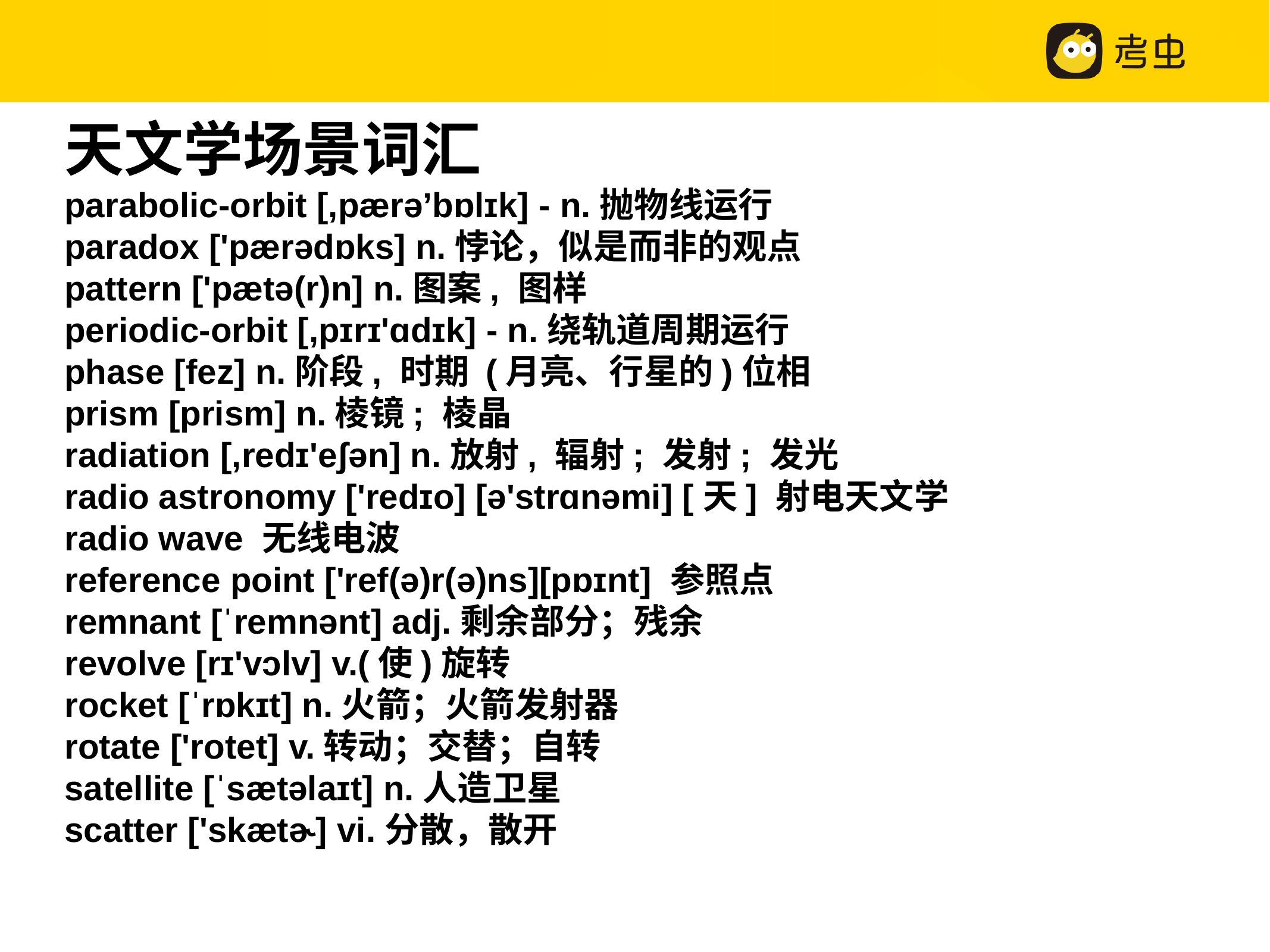

天文学场景词汇
parabolic-orbit [,pærə’bɒlɪk] - n.抛物线运行
paradox ['pærədɒks] n.悖论，似是而非的观点
pattern ['pætə(r)n] n.图案, 图样
periodic-orbit [,pɪrɪ'ɑdɪk] - n.绕轨道周期运行
phase [fez] n.阶段, 时期 (月亮、行星的)位相
prism [prism] n.棱镜; 棱晶
radiation [,redɪ'eʃən] n.放射, 辐射; 发射; 发光
radio astronomy ['redɪo] [ə'strɑnəmi] [天] 射电天文学
radio wave 无线电波
reference point ['ref(ə)r(ə)ns][pɒɪnt] 参照点
remnant [ˈremnənt] adj.剩余部分；残余
revolve [rɪ'vɔlv] v.(使)旋转
rocket [ˈrɒkɪt] n.火箭；火箭发射器
rotate ['rotet] v.转动；交替；自转
satellite [ˈsætəlaɪt] n.人造卫星
scatter ['skætɚ] vi.分散，散开